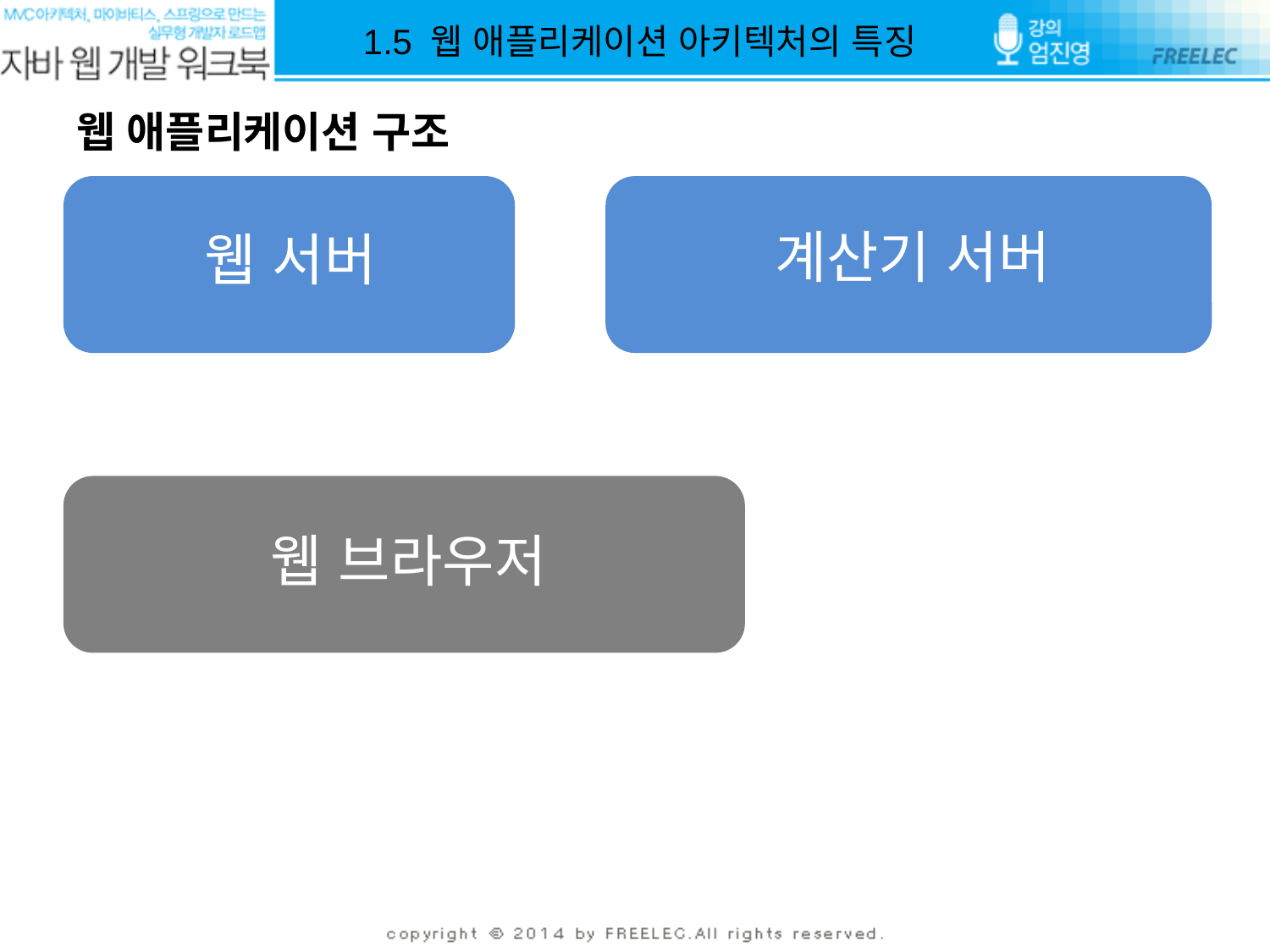

1.5 웹 애플리케이션 아키텍처의 특징
웹 애플리케이션 구조

계산기 서버
웹 서버

웹 브라우저